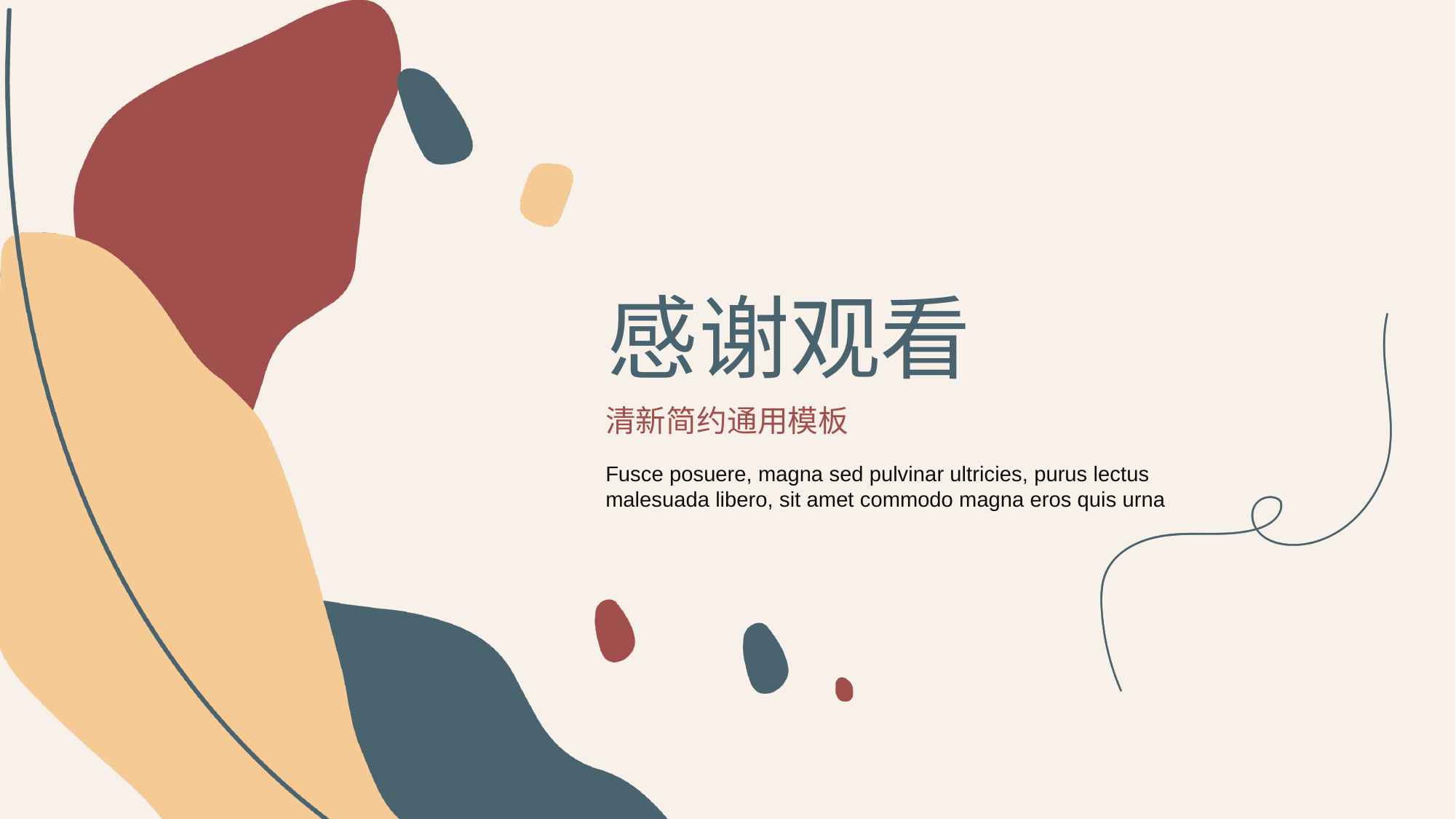

感谢观看
清新简约通用模板
Fusce posuere, magna sed pulvinar ultricies, purus lectus malesuada libero, sit amet commodo magna eros quis urna